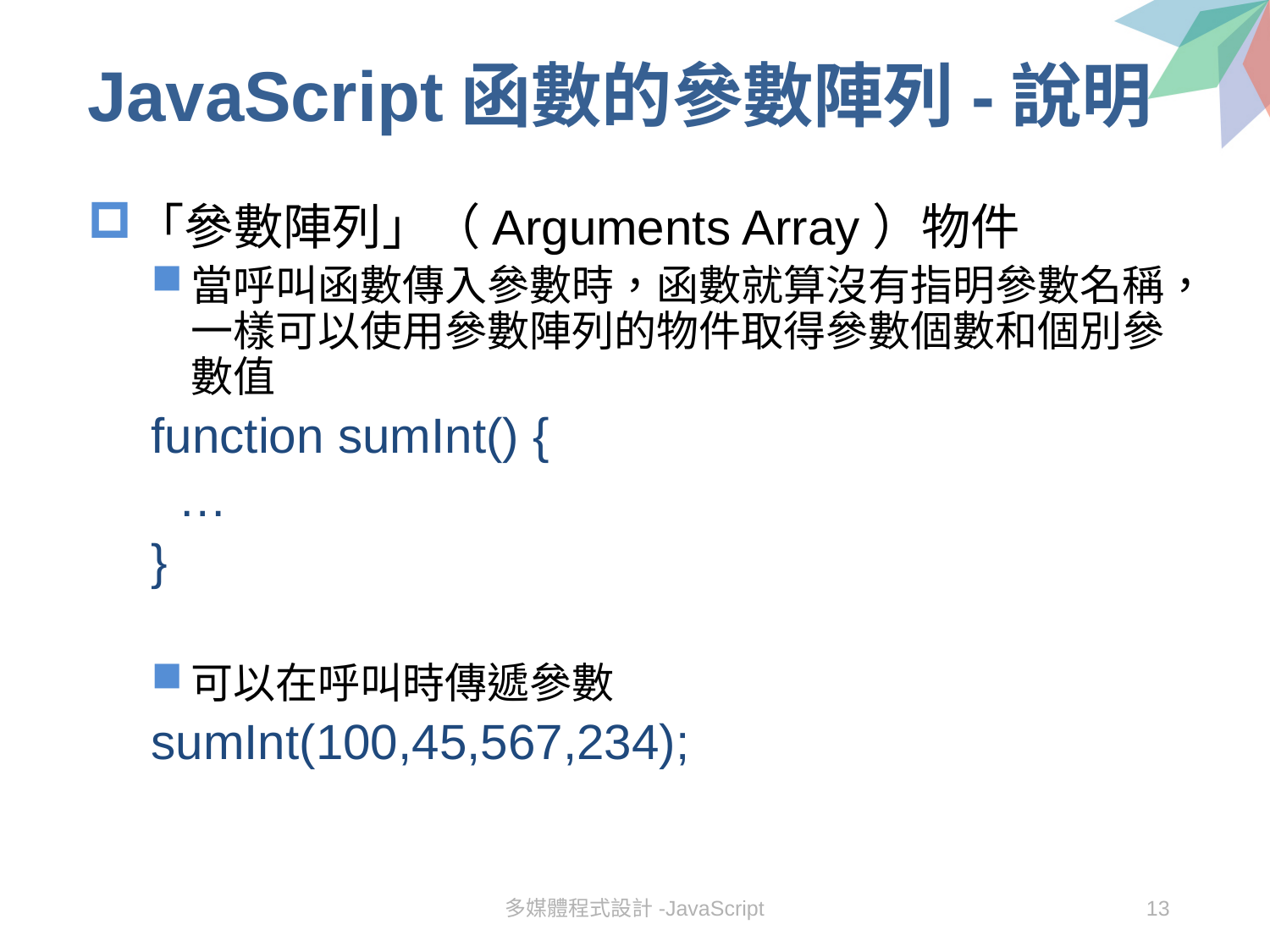

# JavaScript函數的參數陣列-說明
「參數陣列」（Arguments Array）物件
當呼叫函數傳入參數時，函數就算沒有指明參數名稱，一樣可以使用參數陣列的物件取得參數個數和個別參數值
function sumInt() {
  …
}

可以在呼叫時傳遞參數
sumInt(100,45,567,234);
多媒體程式設計-JavaScript
13